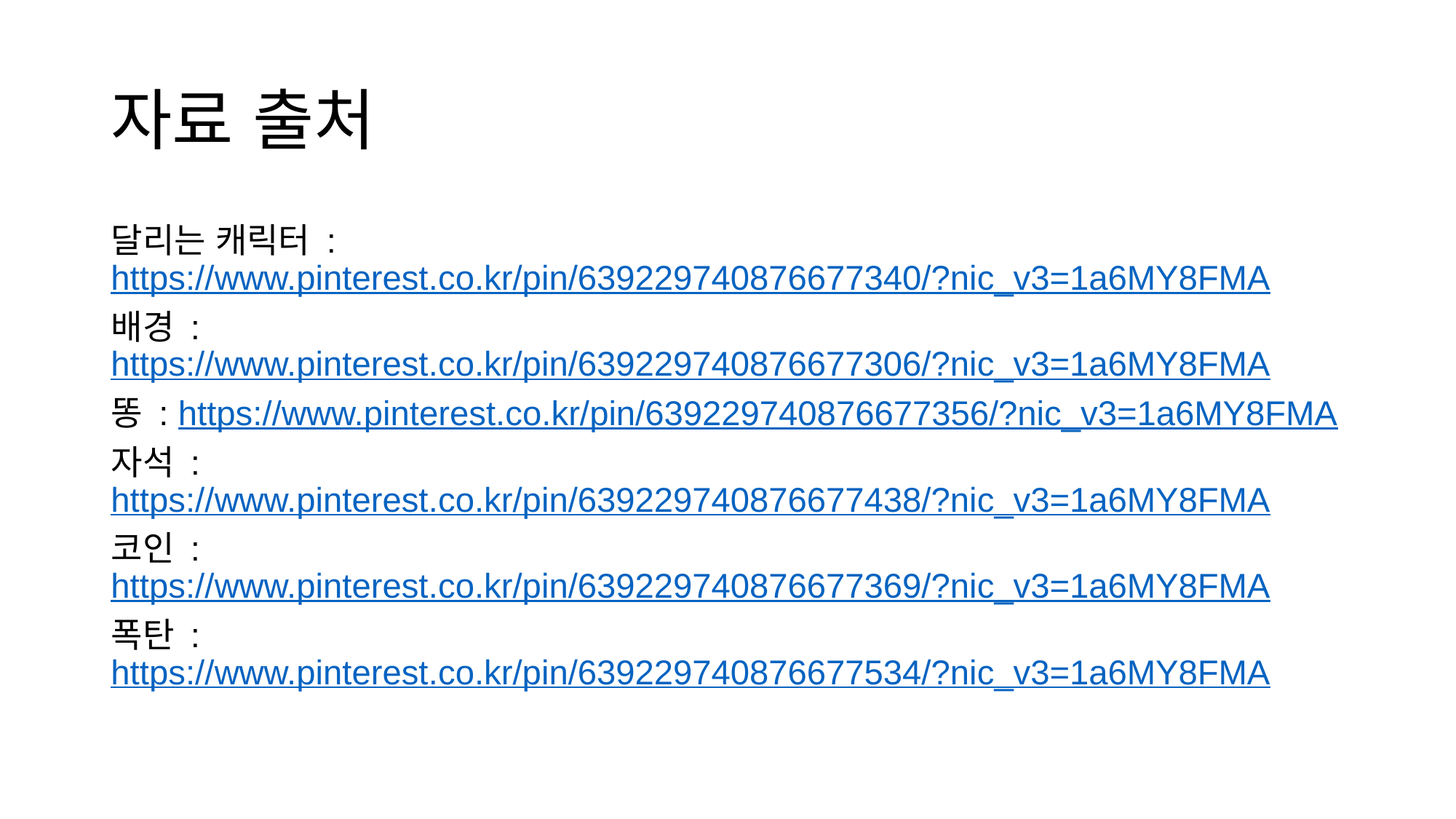

# 자료 출처
달리는 캐릭터 : https://www.pinterest.co.kr/pin/639229740876677340/?nic_v3=1a6MY8FMA
배경 : https://www.pinterest.co.kr/pin/639229740876677306/?nic_v3=1a6MY8FMA
똥 : https://www.pinterest.co.kr/pin/639229740876677356/?nic_v3=1a6MY8FMA
자석 : https://www.pinterest.co.kr/pin/639229740876677438/?nic_v3=1a6MY8FMA
코인 : https://www.pinterest.co.kr/pin/639229740876677369/?nic_v3=1a6MY8FMA
폭탄 : https://www.pinterest.co.kr/pin/639229740876677534/?nic_v3=1a6MY8FMA